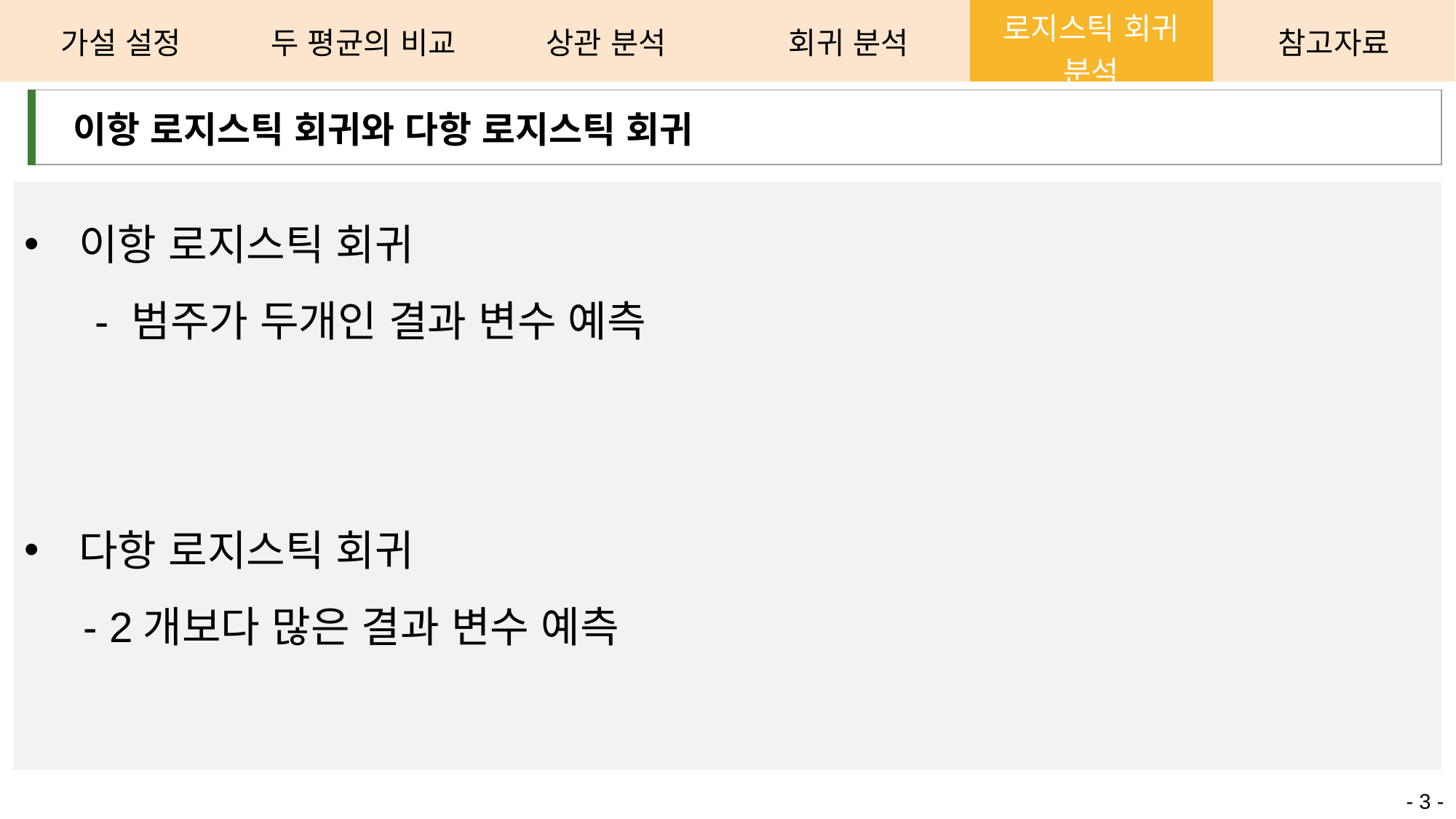

| 가설 설정 | 두 평균의 비교 | 상관 분석 | 회귀 분석 | 로지스틱 회귀 분석 | 참고자료 |
| --- | --- | --- | --- | --- | --- |
| 이항 로지스틱 회귀와 다항 로지스틱 회귀 |
| --- |
이항 로지스틱 회귀
      - 범주가 두개인 결과 변수 예측

다항 로지스틱 회귀
     - 2개보다 많은 결과 변수 예측

- 3 -